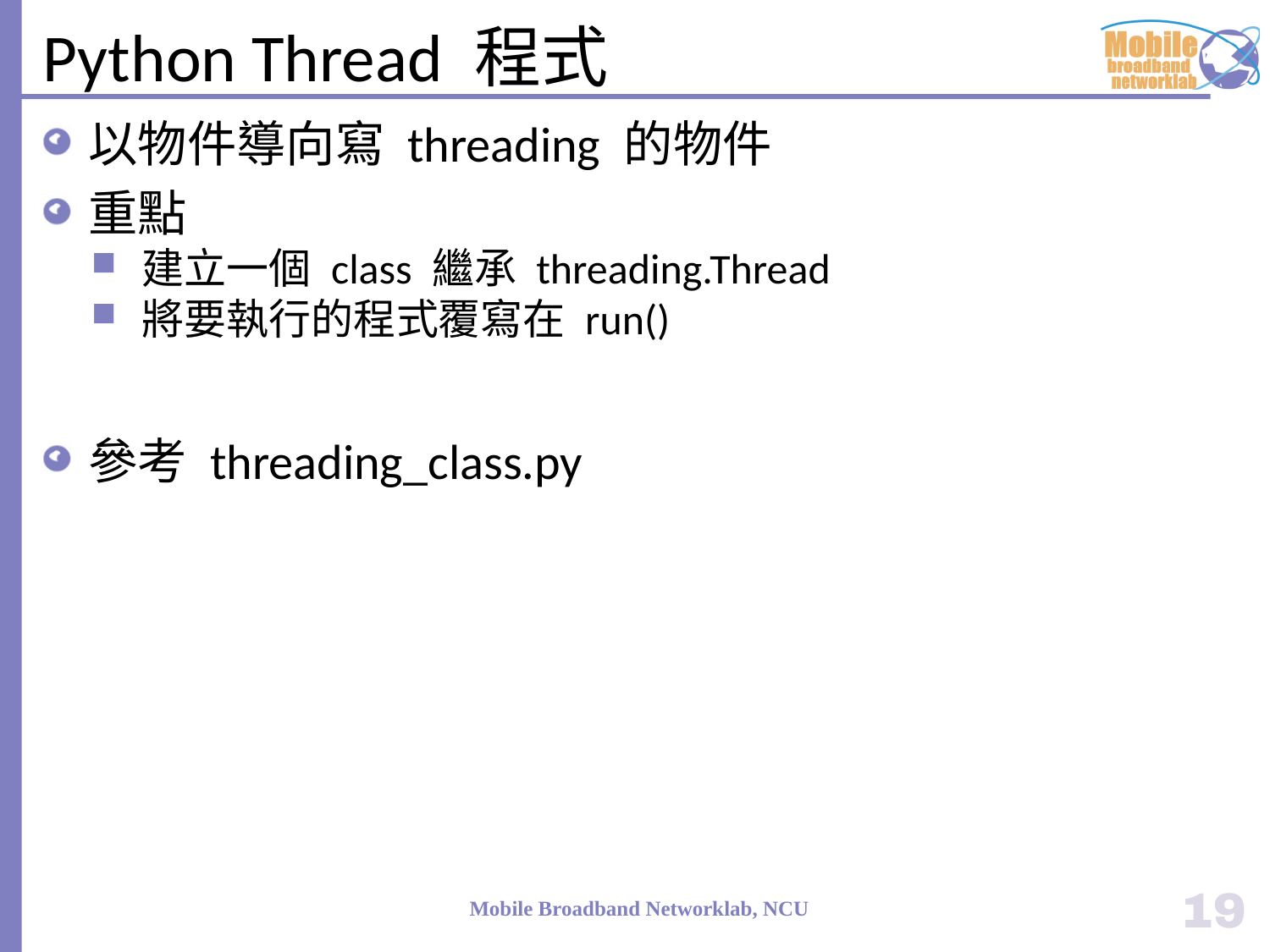

# Python Thread 程式
以物件導向寫 threading 的物件
重點
建立一個 class 繼承 threading.Thread
將要執行的程式覆寫在 run()

參考 threading_class.py
19